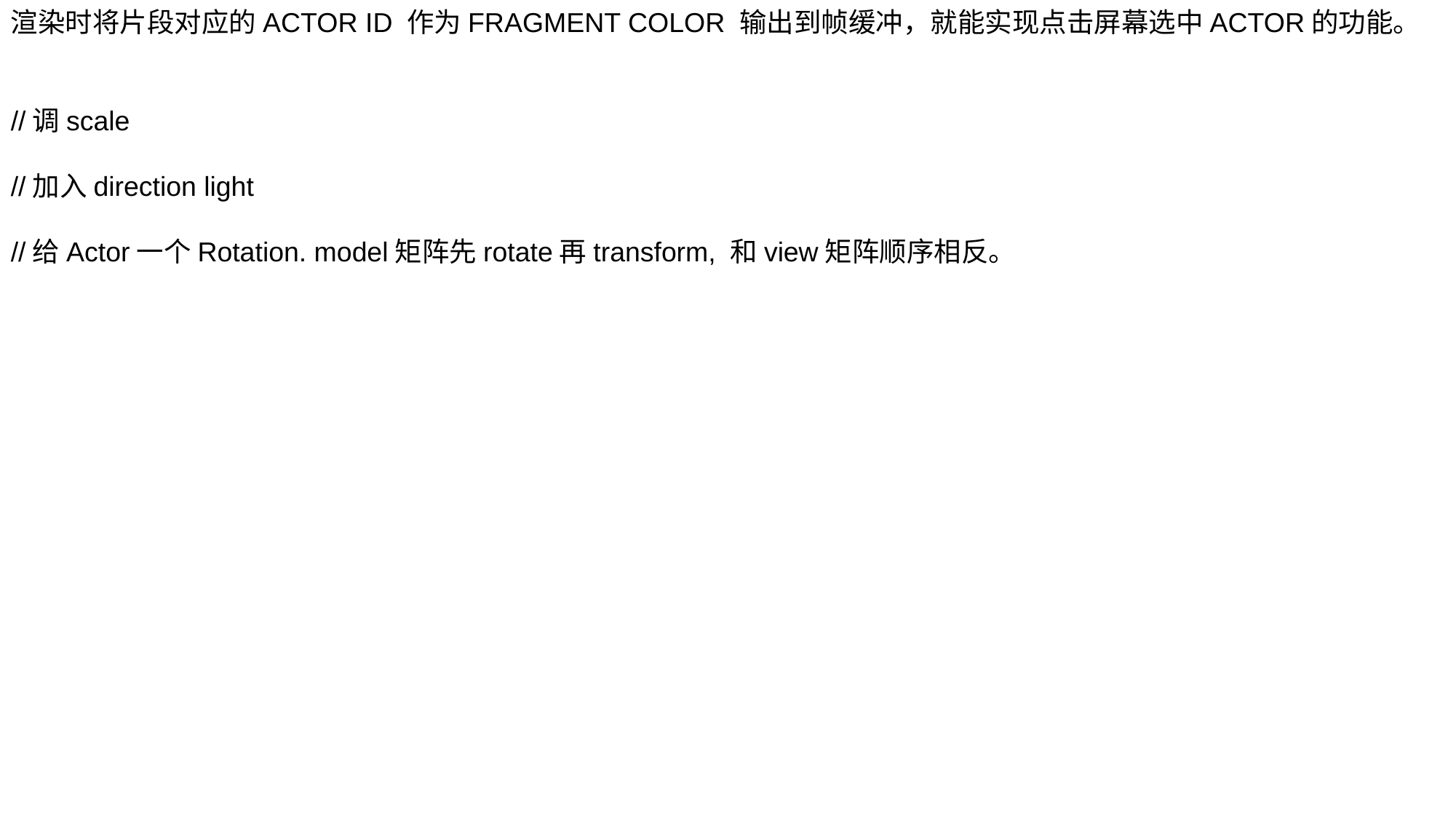

渲染时将片段对应的ACTOR ID 作为FRAGMENT COLOR 输出到帧缓冲，就能实现点击屏幕选中ACTOR的功能。

//调scale

//加入direction light

//给Actor一个Rotation. model矩阵先rotate再transform, 和view矩阵顺序相反。